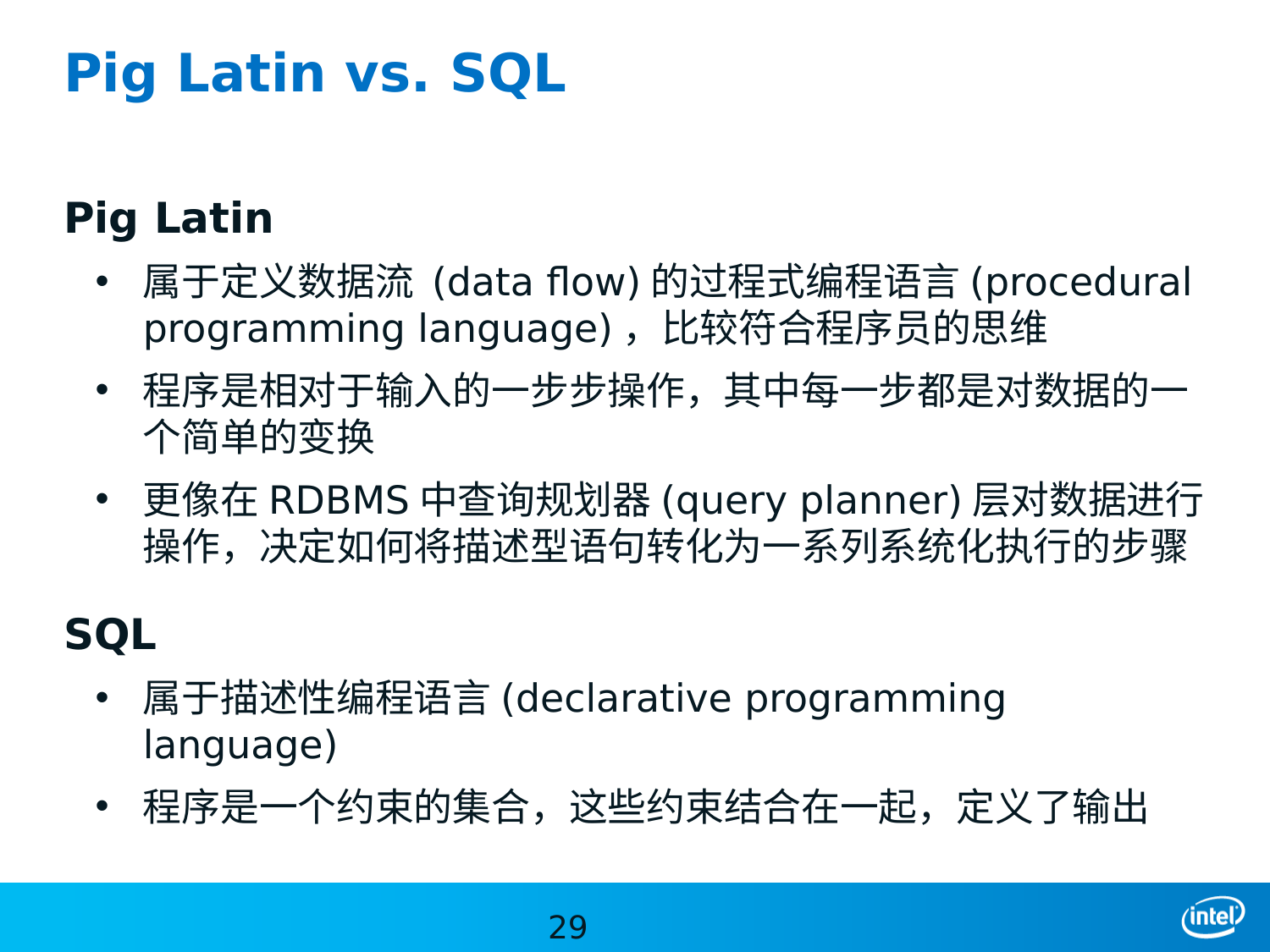

# Pig Latin vs. SQL
Pig Latin
属于定义数据流 (data flow)的过程式编程语言(procedural programming language)，比较符合程序员的思维
程序是相对于输入的一步步操作，其中每一步都是对数据的一个简单的变换
更像在RDBMS中查询规划器(query planner)层对数据进行操作，决定如何将描述型语句转化为一系列系统化执行的步骤
SQL
属于描述性编程语言(declarative programming language)
程序是一个约束的集合，这些约束结合在一起，定义了输出
29